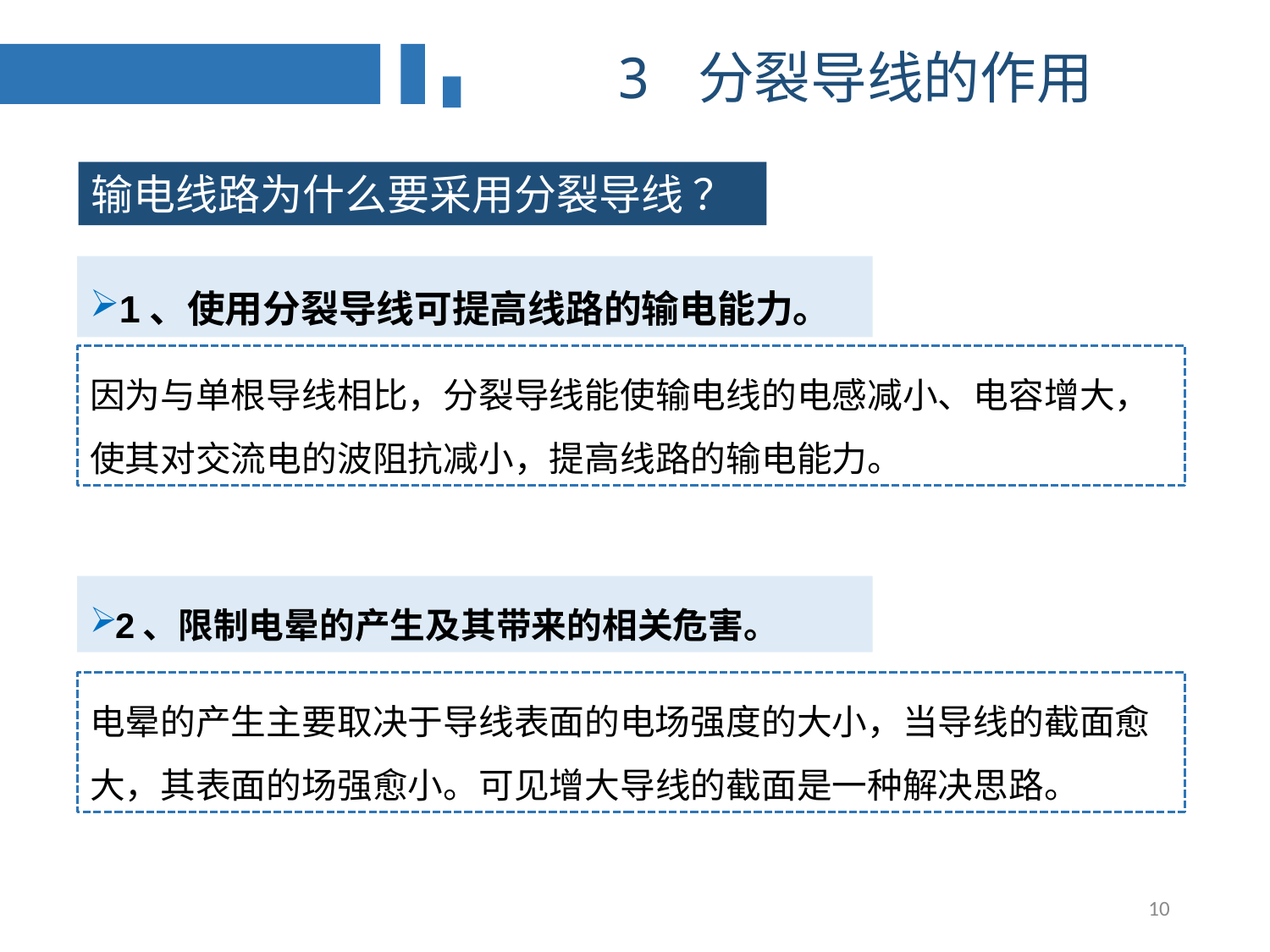

3 分裂导线的作用

输电线路为什么要采用分裂导线 ？
1、使用分裂导线可提高线路的输电能力。
因为与单根导线相比，分裂导线能使输电线的电感减小、电容增大，使其对交流电的波阻抗减小，提高线路的输电能力。
2、限制电晕的产生及其带来的相关危害。
电晕的产生主要取决于导线表面的电场强度的大小，当导线的截面愈大，其表面的场强愈小。可见增大导线的截面是一种解决思路。
10